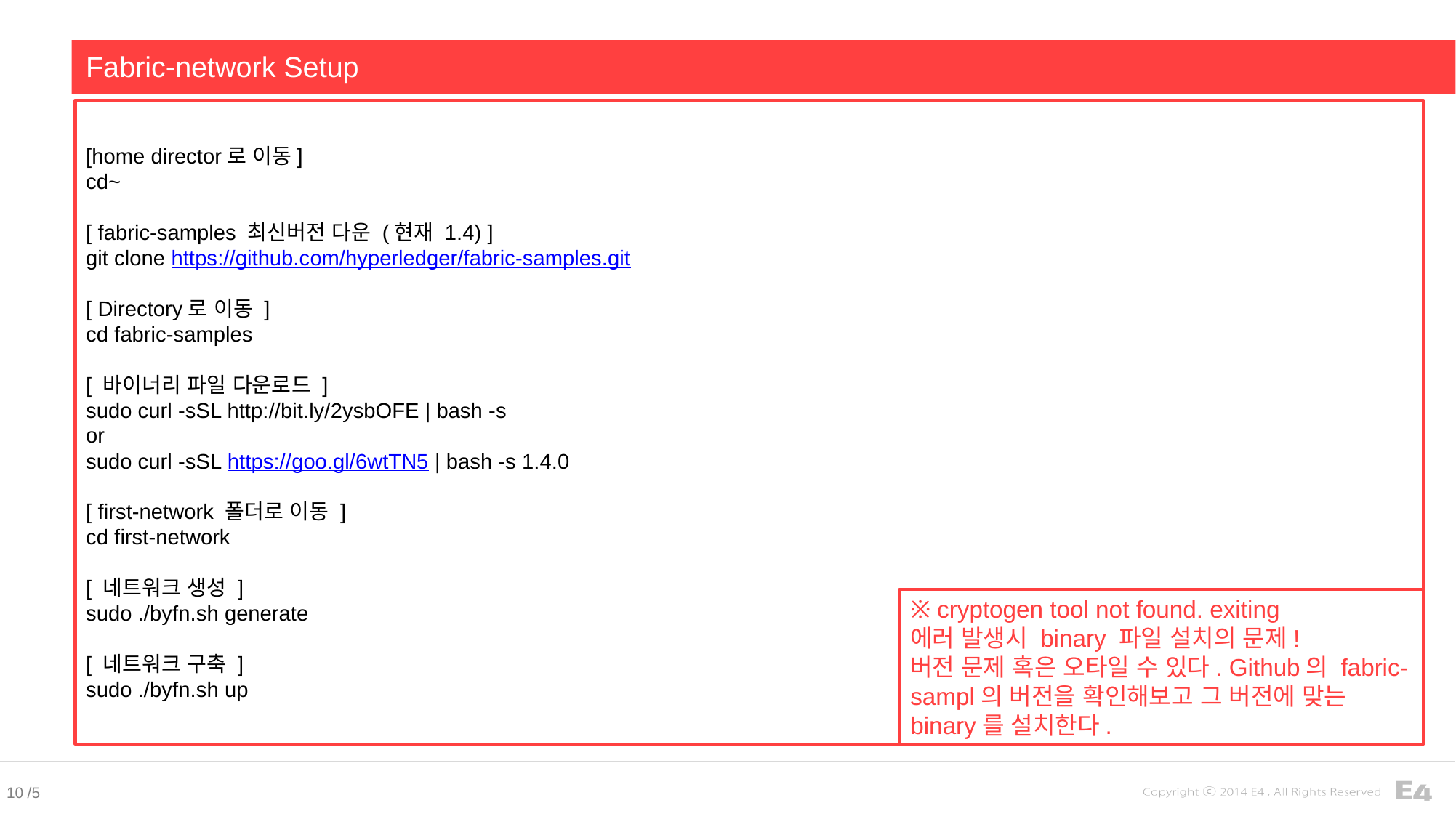

Fabric-network Setup

[home director로 이동]
cd~

[ fabric-samples 최신버전 다운 (현재 1.4) ]
git clone https://github.com/hyperledger/fabric-samples.git

[ Directory로 이동 ]
cd fabric-samples

[ 바이너리 파일 다운로드 ]
sudo curl -sSL http://bit.ly/2ysbOFE | bash -s
or
sudo curl -sSL https://goo.gl/6wtTN5 | bash -s 1.4.0

[ first-network 폴더로 이동 ]
cd first-network

[ 네트워크 생성 ]
sudo ./byfn.sh generate

[ 네트워크 구축 ]
sudo ./byfn.sh up

※ cryptogen tool not found. exiting
에러 발생시 binary 파일 설치의 문제!
버전 문제 혹은 오타일 수 있다. Github의 fabric-sampl의 버전을 확인해보고 그 버전에 맞는 binary를 설치한다.